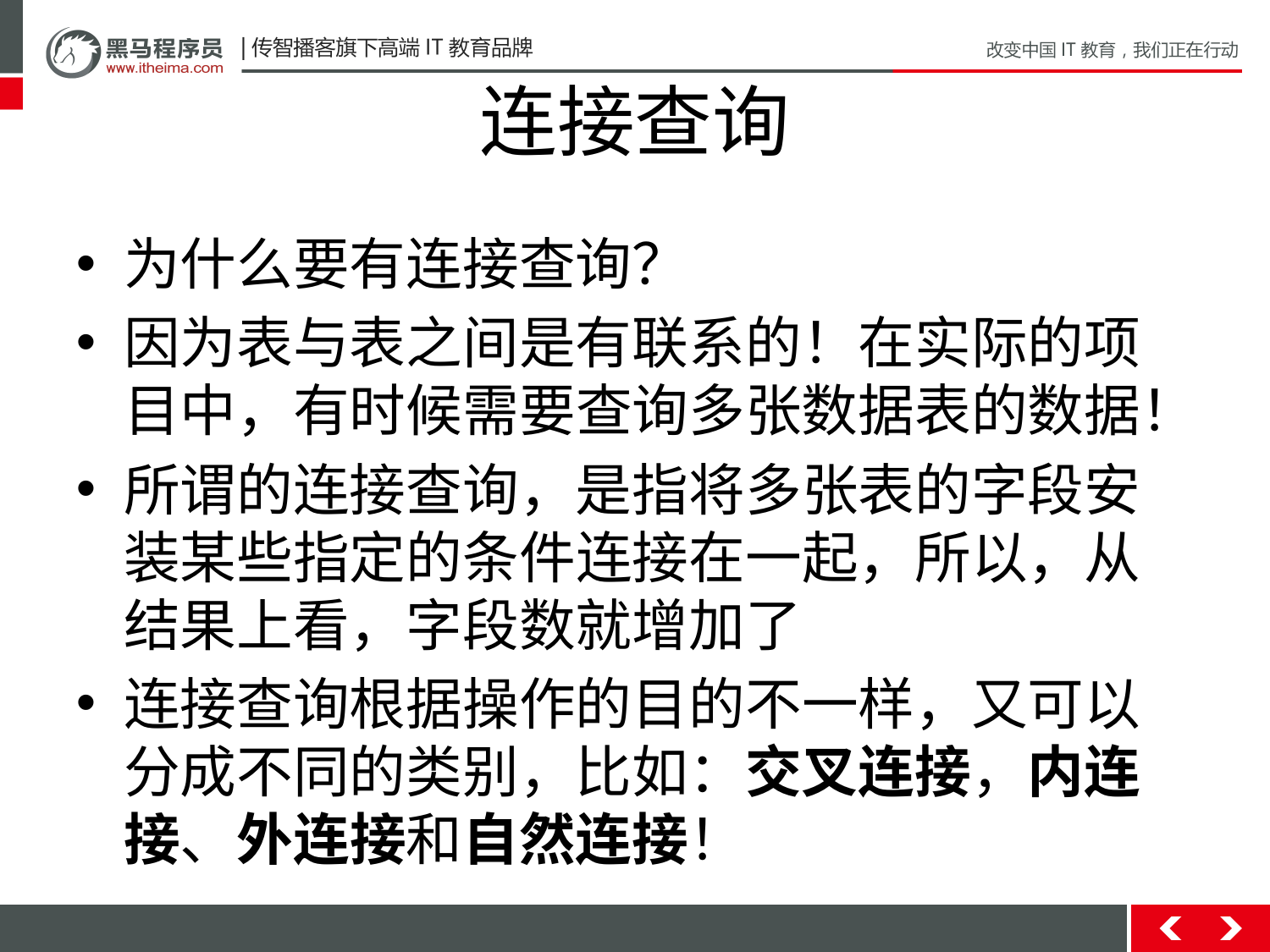

# 连接查询
为什么要有连接查询？
因为表与表之间是有联系的！在实际的项目中，有时候需要查询多张数据表的数据！
所谓的连接查询，是指将多张表的字段安装某些指定的条件连接在一起，所以，从结果上看，字段数就增加了
连接查询根据操作的目的不一样，又可以分成不同的类别，比如：交叉连接，内连接、外连接和自然连接！